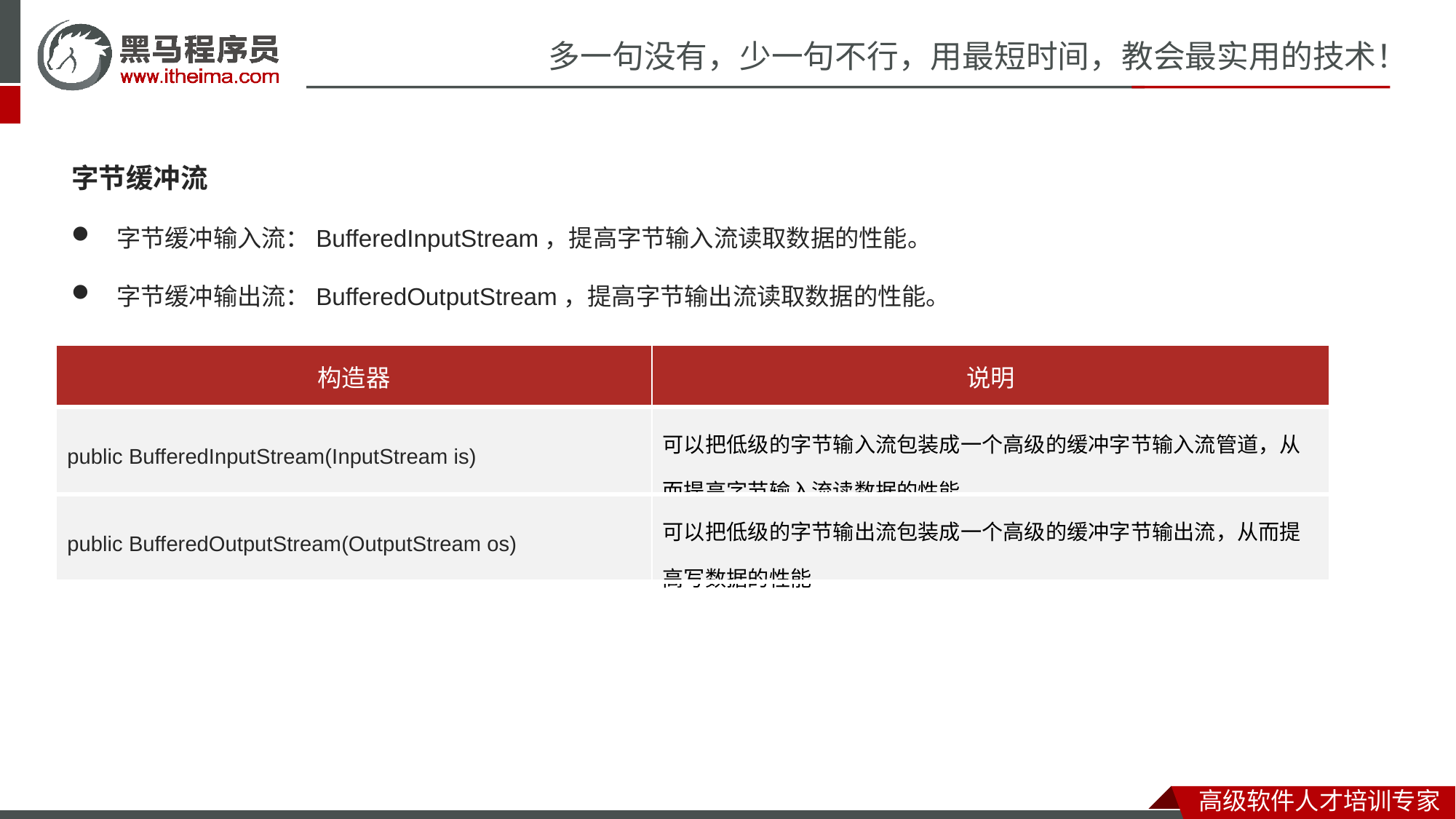

字节缓冲流
 字节缓冲输入流：BufferedInputStream，提高字节输入流读取数据的性能。
 字节缓冲输出流：BufferedOutputStream，提高字节输出流读取数据的性能。

| 构造器 | 说明 |
| --- | --- |
| public BufferedInputStream​(InputStream is) | 可以把低级的字节输入流包装成一个高级的缓冲字节输入流管道，从而提高字节输入流读数据的性能 |
| public BufferedOutputStream​(OutputStream os) | 可以把低级的字节输出流包装成一个高级的缓冲字节输出流，从而提高写数据的性能 |